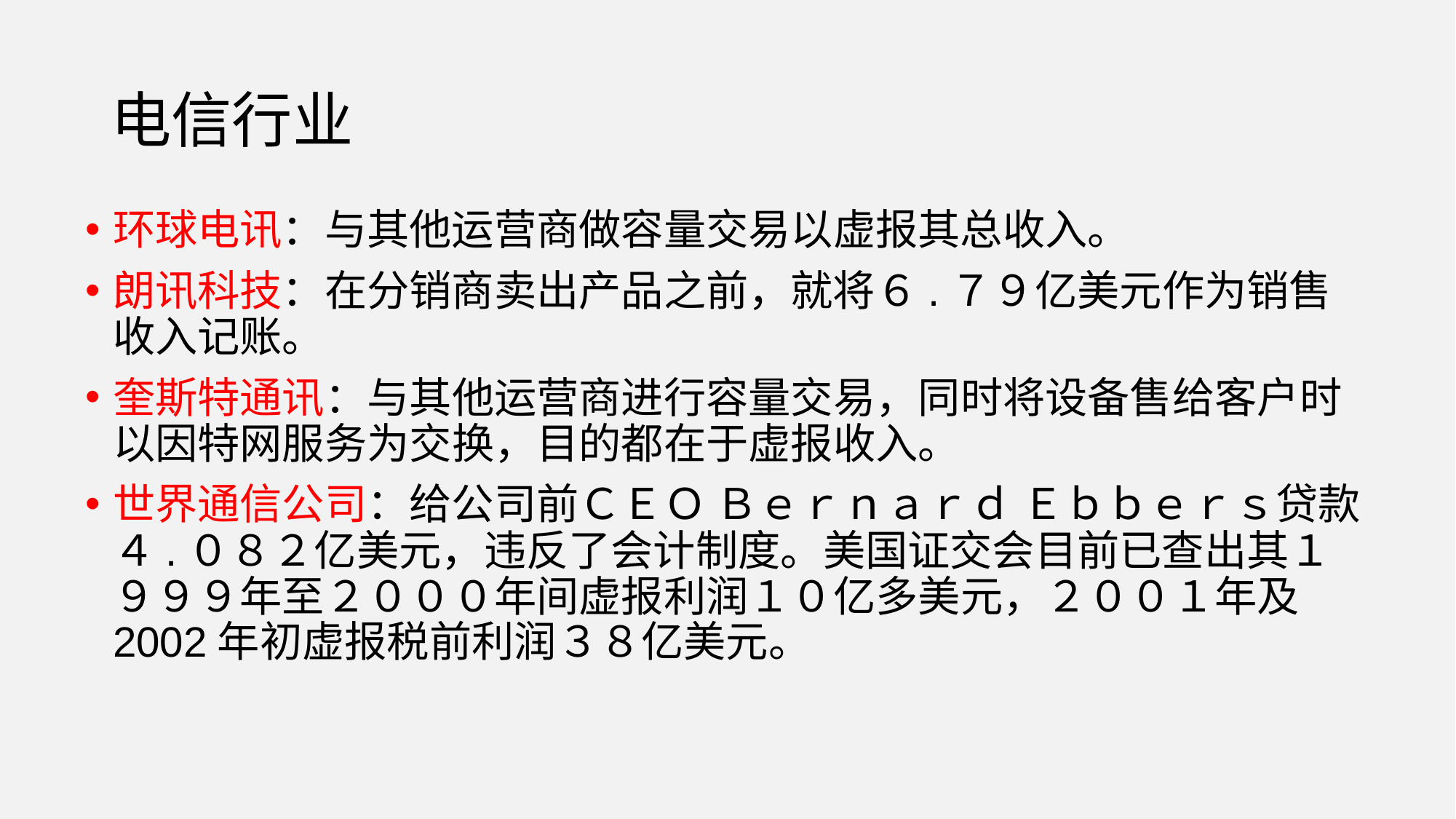

# 电信行业
环球电讯：与其他运营商做容量交易以虚报其总收入。
朗讯科技：在分销商卖出产品之前，就将６.７９亿美元作为销售收入记账。
奎斯特通讯：与其他运营商进行容量交易，同时将设备售给客户时以因特网服务为交换，目的都在于虚报收入。
世界通信公司：给公司前ＣＥＯ Ｂｅｒｎａｒｄ Ｅｂｂｅｒｓ贷款４.０８２亿美元，违反了会计制度。美国证交会目前已查出其１９９９年至２０００年间虚报利润１０亿多美元，２００１年及2002年初虚报税前利润３８亿美元。